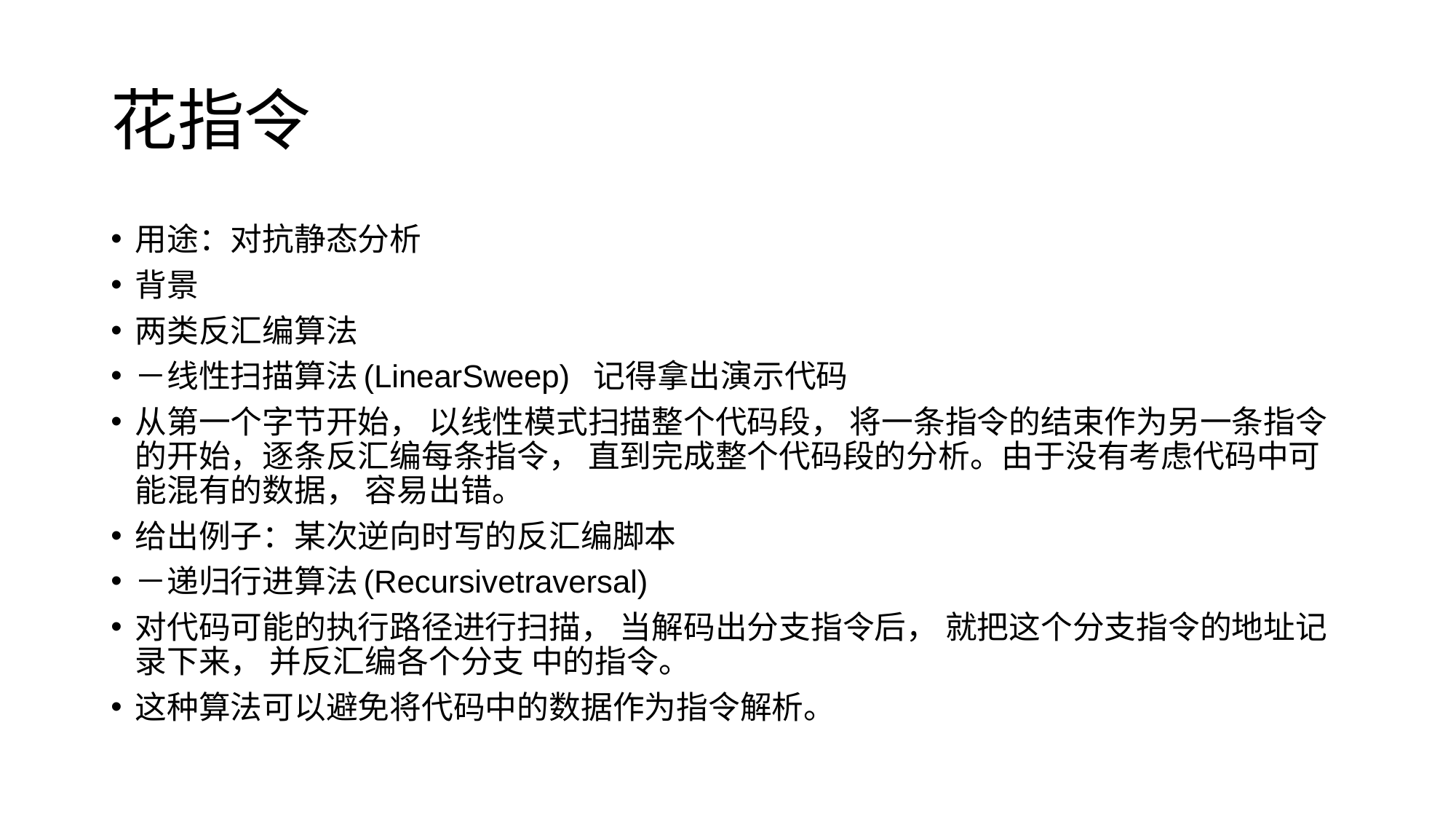

# 花指令
用途：对抗静态分析
背景
两类反汇编算法
－线性扫描算法(LinearSweep)  记得拿出演示代码
从第一个字节开始， 以线性模式扫描整个代码段， 将一条指令的结束作为另一条指令的开始，逐条反汇编每条指令， 直到完成整个代码段的分析。由于没有考虑代码中可能混有的数据， 容易出错。
给出例子：某次逆向时写的反汇编脚本
－递归行进算法(Recursivetraversal)
对代码可能的执行路径进行扫描， 当解码出分支指令后， 就把这个分支指令的地址记录下来， 并反汇编各个分支 中的指令。
这种算法可以避免将代码中的数据作为指令解析。